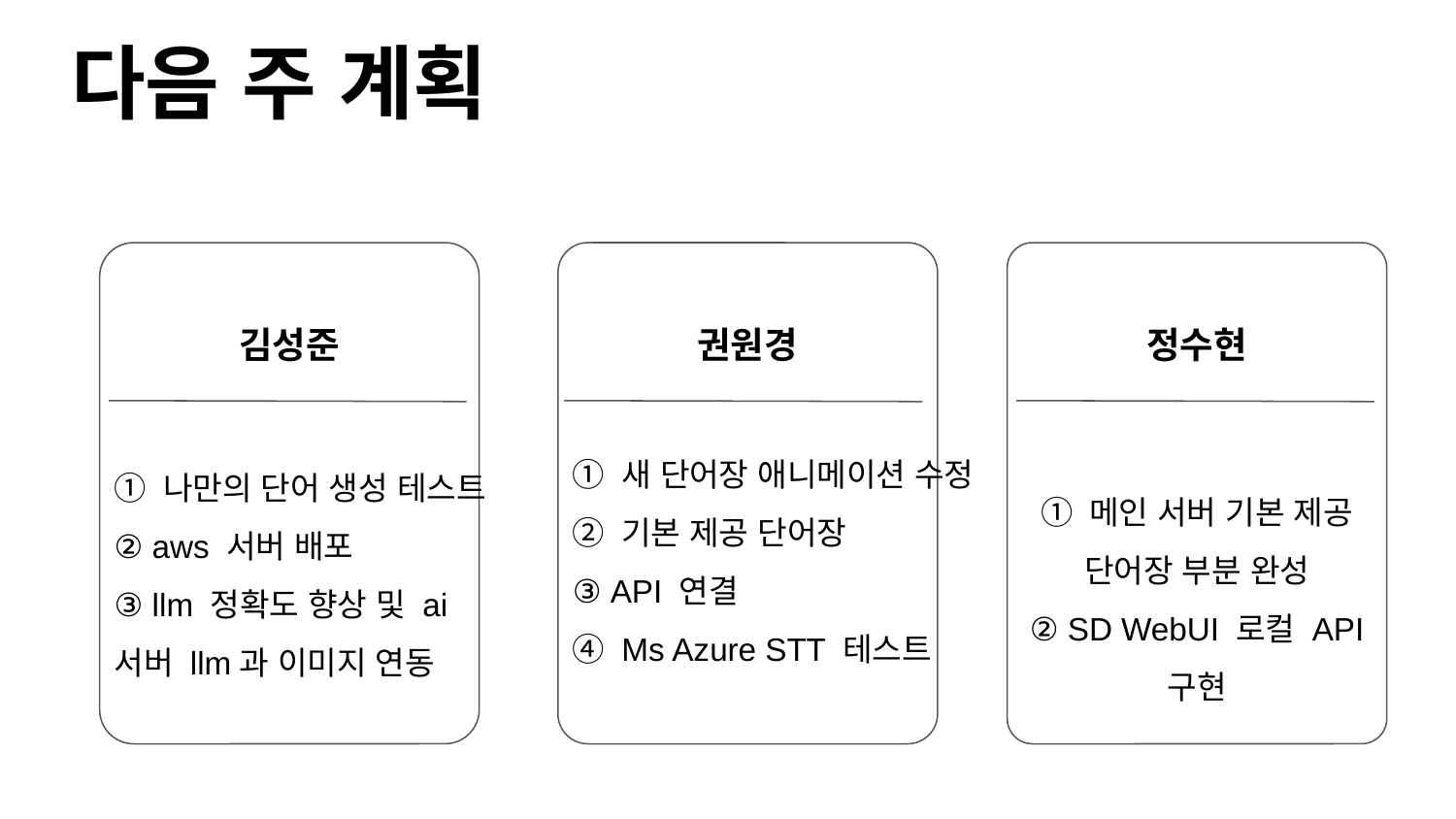

# 다음 주 계획

김성준
권원경
정수현
① 새 단어장 애니메이션 수정
② 기본 제공 단어장
③ API 연결
➃ Ms Azure STT 테스트
① 나만의 단어 생성 테스트
② aws 서버 배포
③ llm 정확도 향상 및 ai 서버 llm과 이미지 연동
① 메인 서버 기본 제공 단어장 부분 완성
② SD WebUI 로컬 API 구현